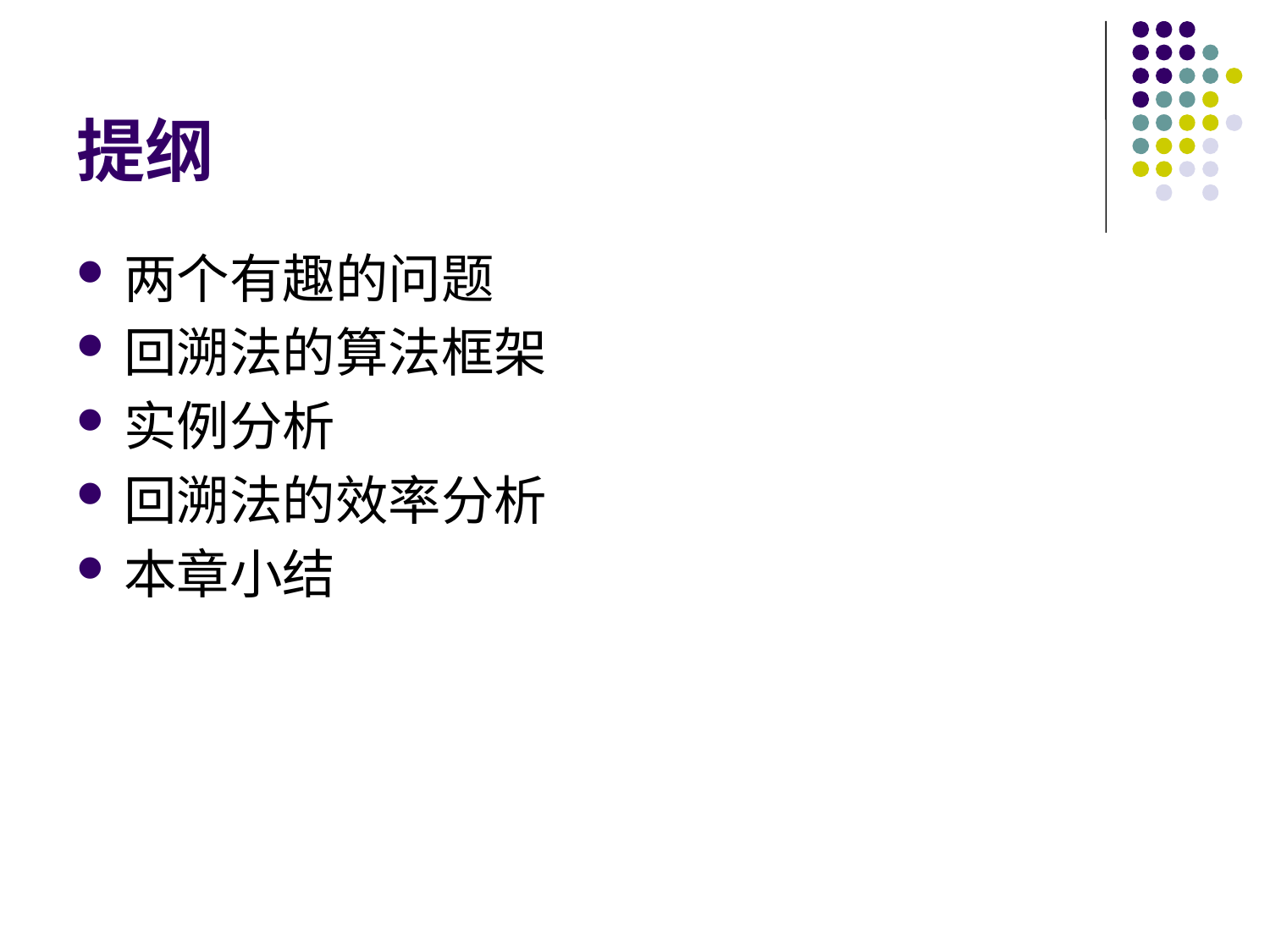

# 提纲
两个有趣的问题
回溯法的算法框架
实例分析
回溯法的效率分析
本章小结